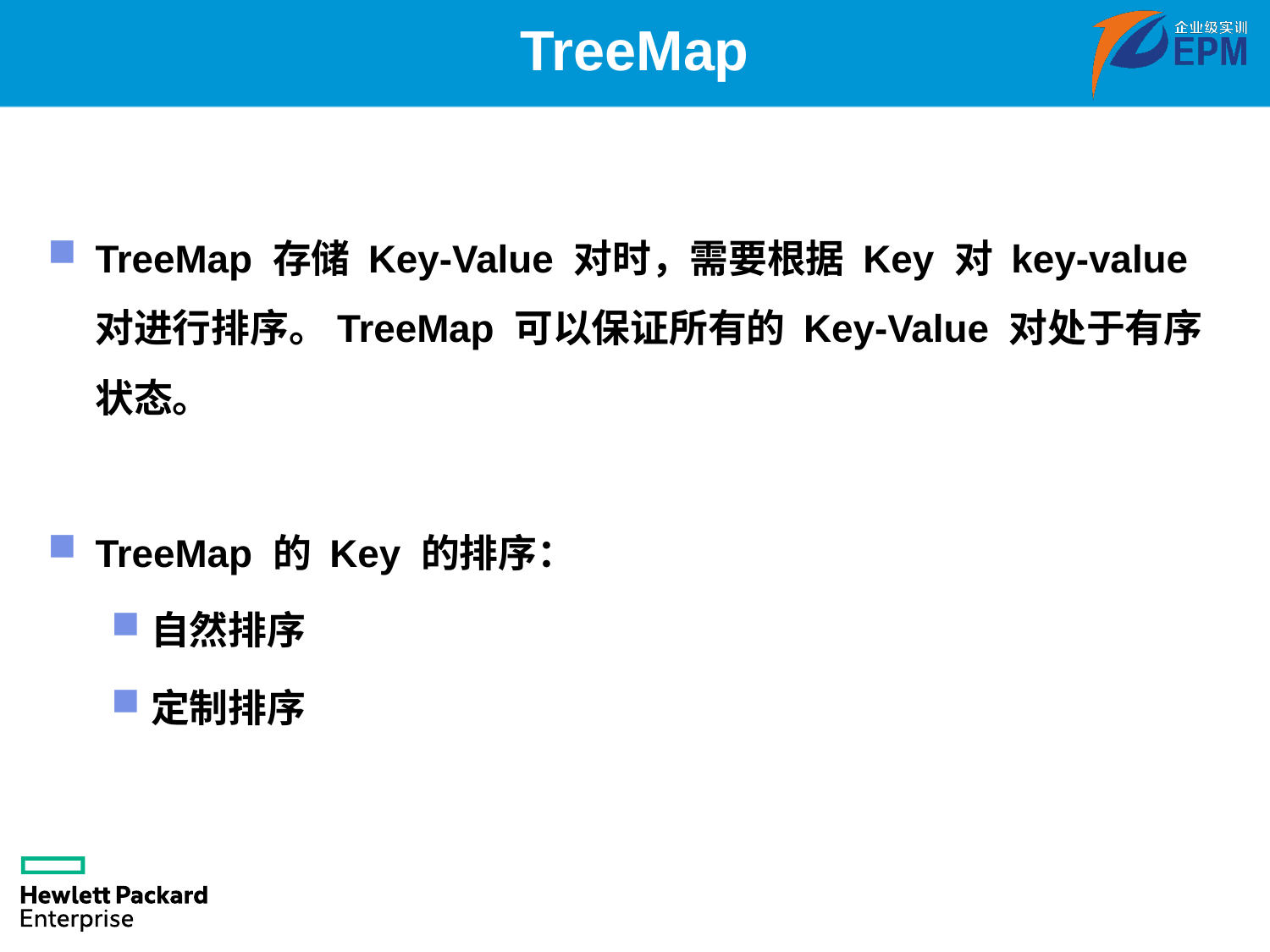

# TreeMap
TreeMap 存储 Key-Value 对时，需要根据 Key 对 key-value 对进行排序。TreeMap 可以保证所有的 Key-Value 对处于有序状态。

TreeMap 的 Key 的排序：
自然排序
定制排序